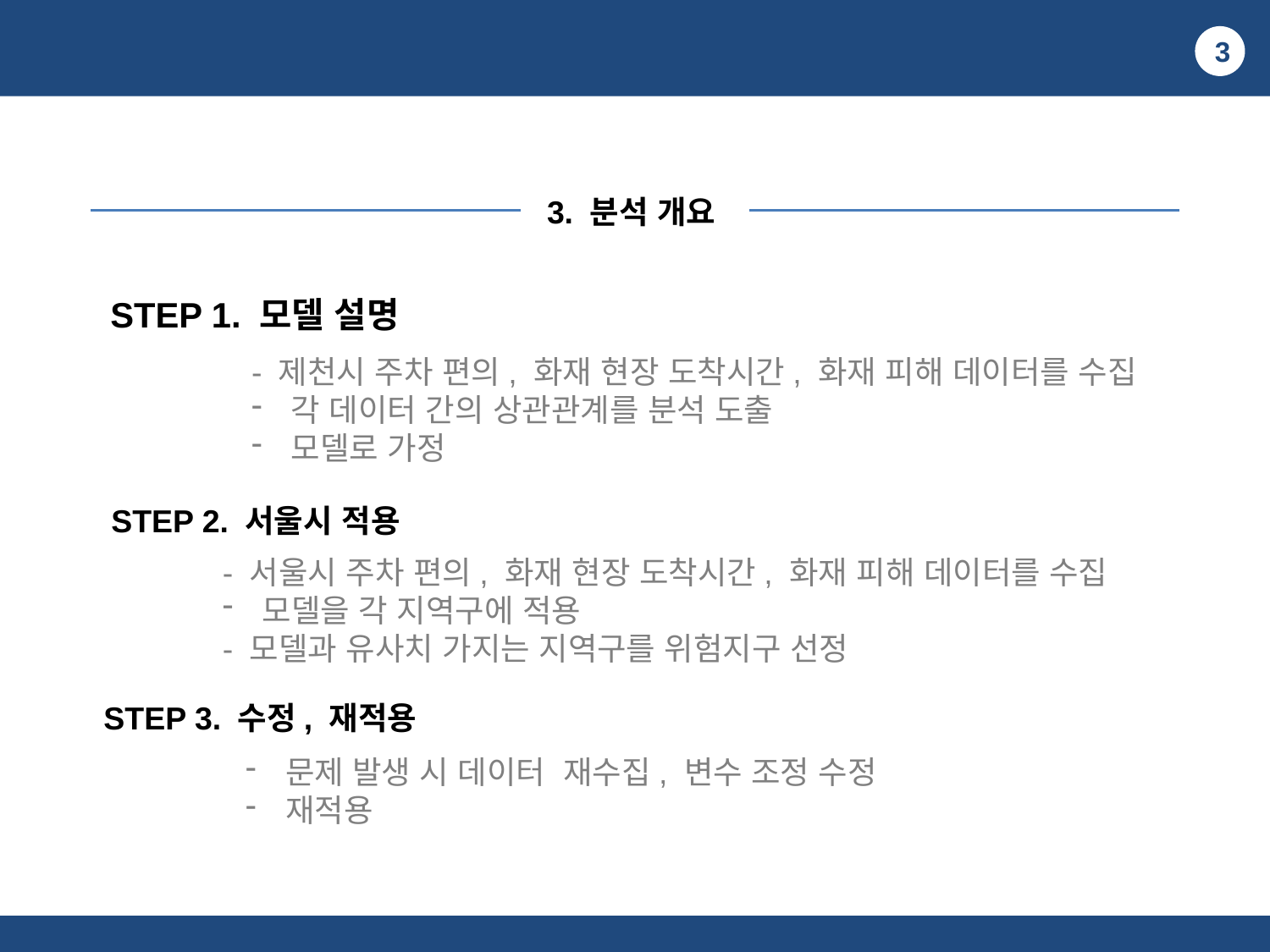

3
3. 분석 개요
STEP 1. 모델 설명

- 제천시 주차 편의, 화재 현장 도착시간, 화재 피해 데이터를 수집
각 데이터 간의 상관관계를 분석 도출
모델로 가정
STEP 2. 서울시 적용
- 서울시 주차 편의, 화재 현장 도착시간, 화재 피해 데이터를 수집
모델을 각 지역구에 적용
- 모델과 유사치 가지는 지역구를 위험지구 선정
STEP 3. 수정, 재적용
문제 발생 시 데이터  재수집, 변수 조정 수정
재적용